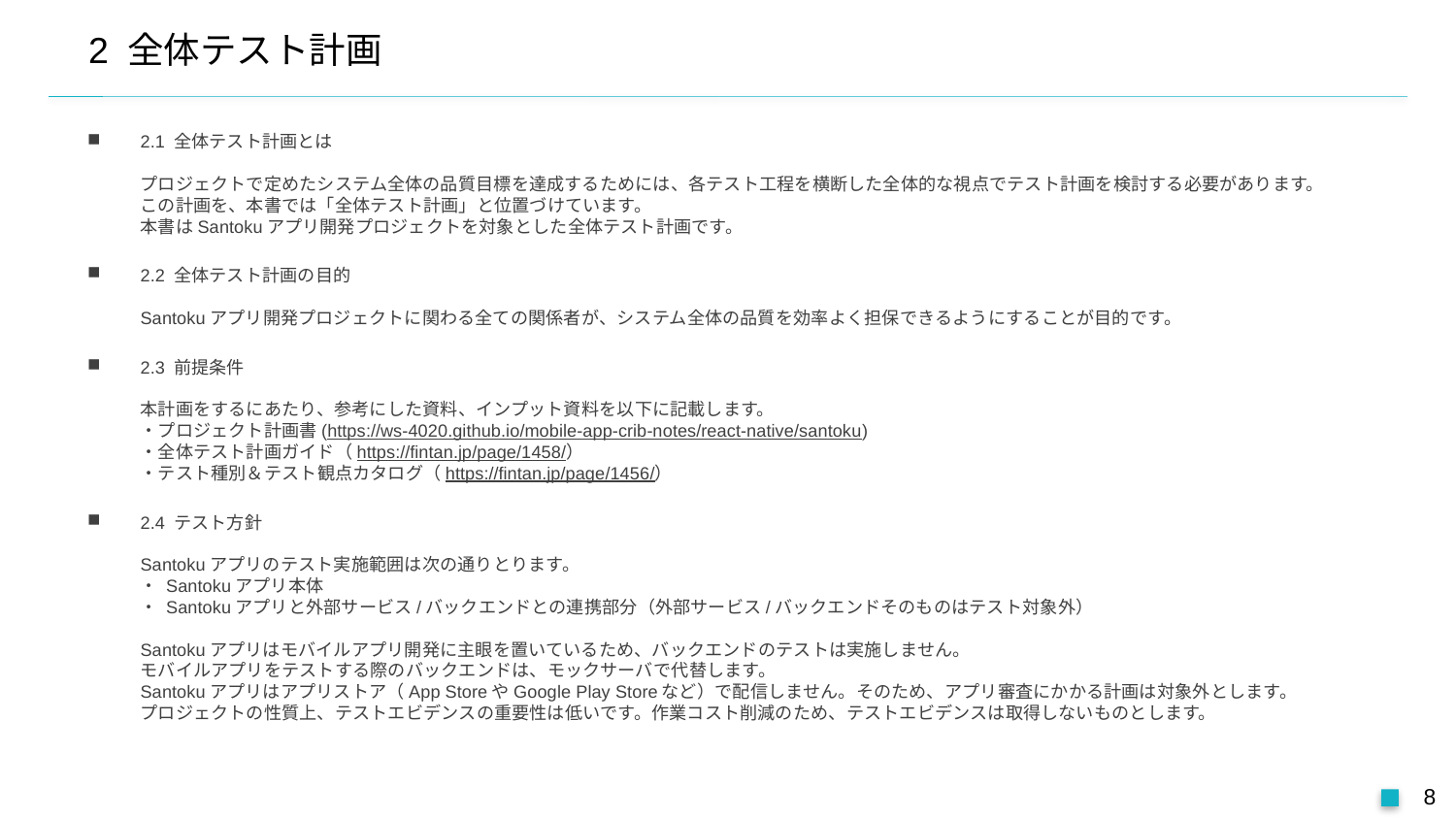

# 2 全体テスト計画
2.1 全体テスト計画とは
プロジェクトで定めたシステム全体の品質目標を達成するためには、各テスト工程を横断した全体的な視点でテスト計画を検討する必要があります。
この計画を、本書では「全体テスト計画」と位置づけています。
本書はSantokuアプリ開発プロジェクトを対象とした全体テスト計画です。

2.2 全体テスト計画の目的
Santokuアプリ開発プロジェクトに関わる全ての関係者が、システム全体の品質を効率よく担保できるようにすることが目的です。

2.3 前提条件
本計画をするにあたり、参考にした資料、インプット資料を以下に記載します。
・プロジェクト計画書(https://ws-4020.github.io/mobile-app-crib-notes/react-native/santoku)
・全体テスト計画ガイド（https://fintan.jp/page/1458/）
・テスト種別＆テスト観点カタログ（https://fintan.jp/page/1456/）

2.4 テスト方針
Santokuアプリのテスト実施範囲は次の通りとります。
・ Santokuアプリ本体
・ Santokuアプリと外部サービス/バックエンドとの連携部分（外部サービス/バックエンドそのものはテスト対象外）
Santokuアプリはモバイルアプリ開発に主眼を置いているため、バックエンドのテストは実施しません。
モバイルアプリをテストする際のバックエンドは、モックサーバで代替します。
Santokuアプリはアプリストア（App StoreやGoogle Play Storeなど）で配信しません。そのため、アプリ審査にかかる計画は対象外とします。
プロジェクトの性質上、テストエビデンスの重要性は低いです。作業コスト削減のため、テストエビデンスは取得しないものとします。